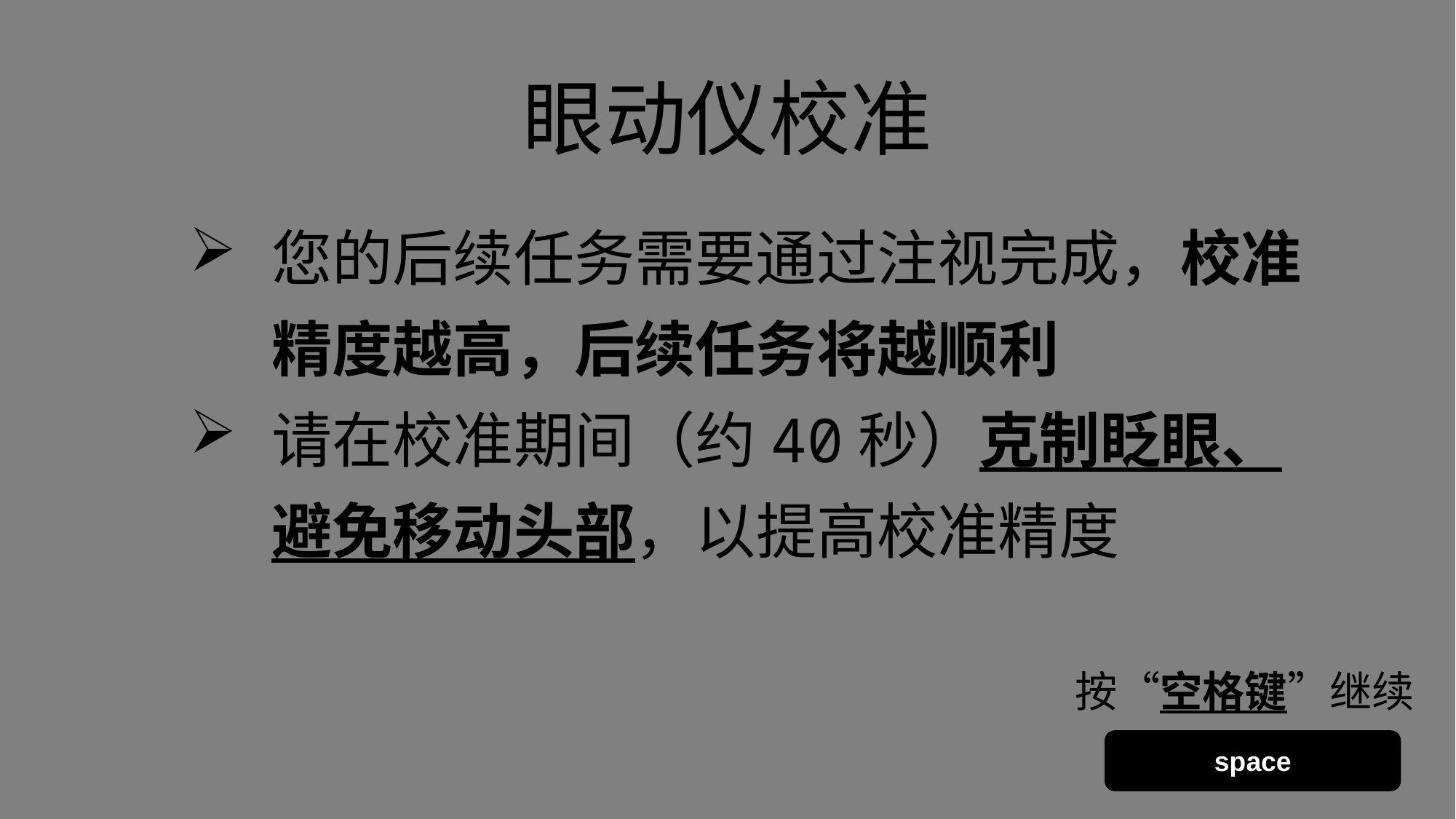

眼动仪校准
您的后续任务需要通过注视完成，校准精度越高，后续任务将越顺利
请在校准期间（约40秒）克制眨眼、避免移动头部，以提高校准精度
按“空格键”继续
space